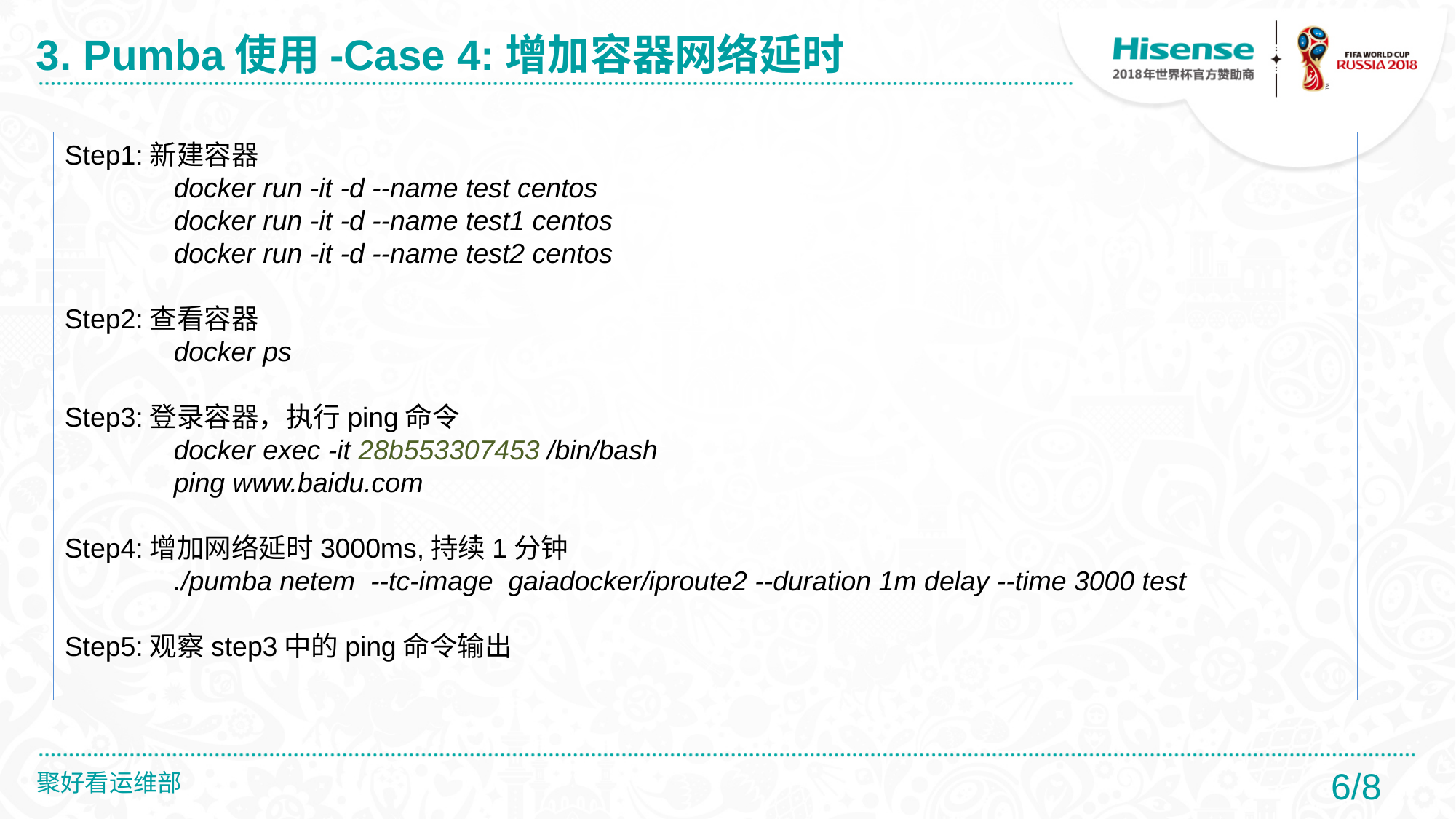

3. Pumba使用-Case 4:增加容器网络延时
Step1:新建容器
	docker run -it -d --name test centos
	docker run -it -d --name test1 centos
	docker run -it -d --name test2 centos

Step2:查看容器
	docker ps

Step3:登录容器，执行ping命令
	docker exec -it 28b553307453 /bin/bash
	ping www.baidu.com

Step4:增加网络延时3000ms,持续1分钟
	./pumba netem  --tc-image  gaiadocker/iproute2 --duration 1m delay --time 3000 test

Step5:观察step3中的ping命令输出

6/8
聚好看运维部